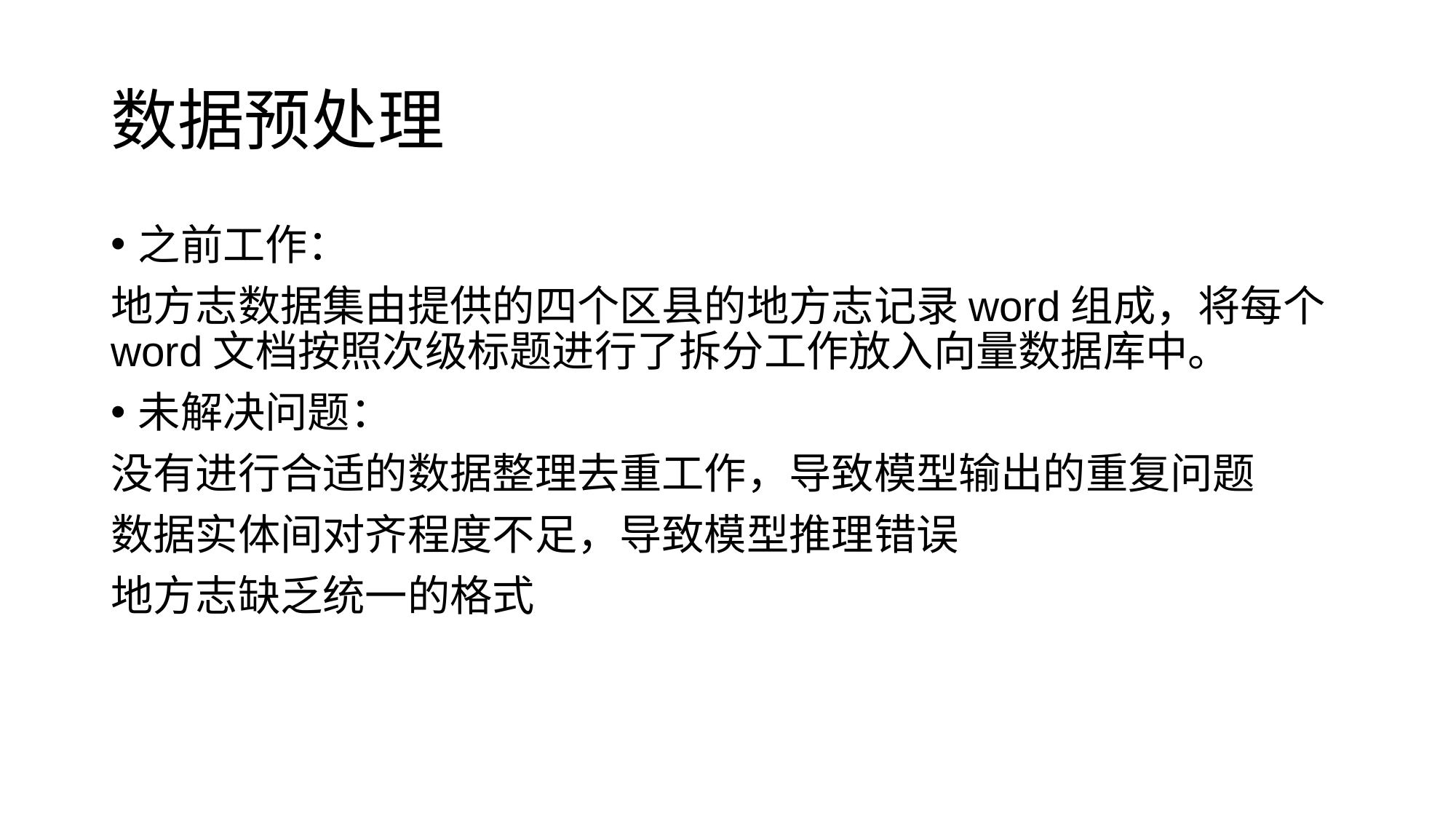

# 数据预处理
之前工作：
地方志数据集由提供的四个区县的地方志记录word组成，将每个word文档按照次级标题进行了拆分工作放入向量数据库中。
未解决问题：
没有进行合适的数据整理去重工作，导致模型输出的重复问题
数据实体间对齐程度不足，导致模型推理错误
地方志缺乏统一的格式